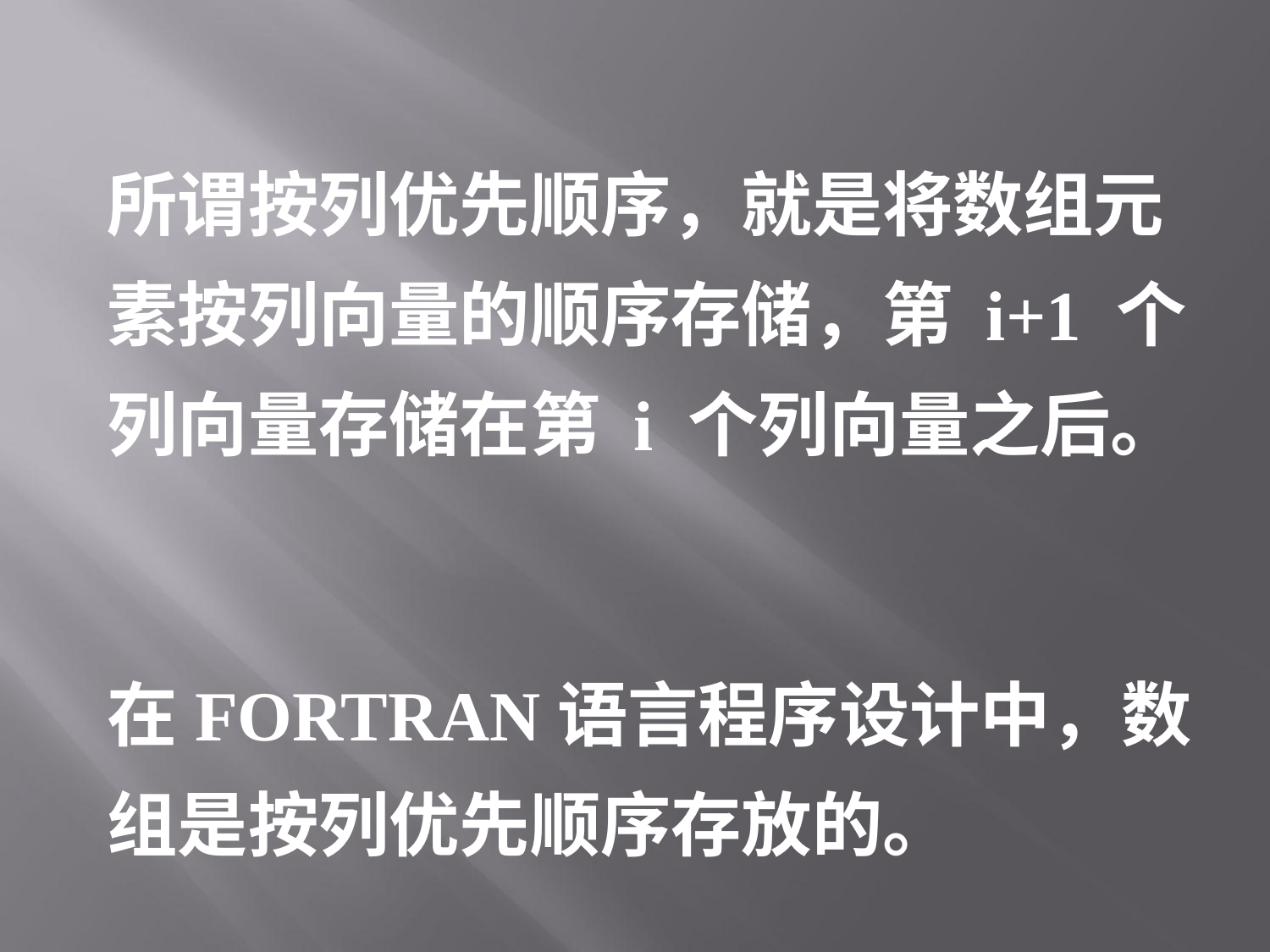

所谓按列优先顺序，就是将数组元素按列向量的顺序存储，第 i+1 个列向量存储在第 i 个列向量之后。

在FORTRAN语言程序设计中，数组是按列优先顺序存放的。